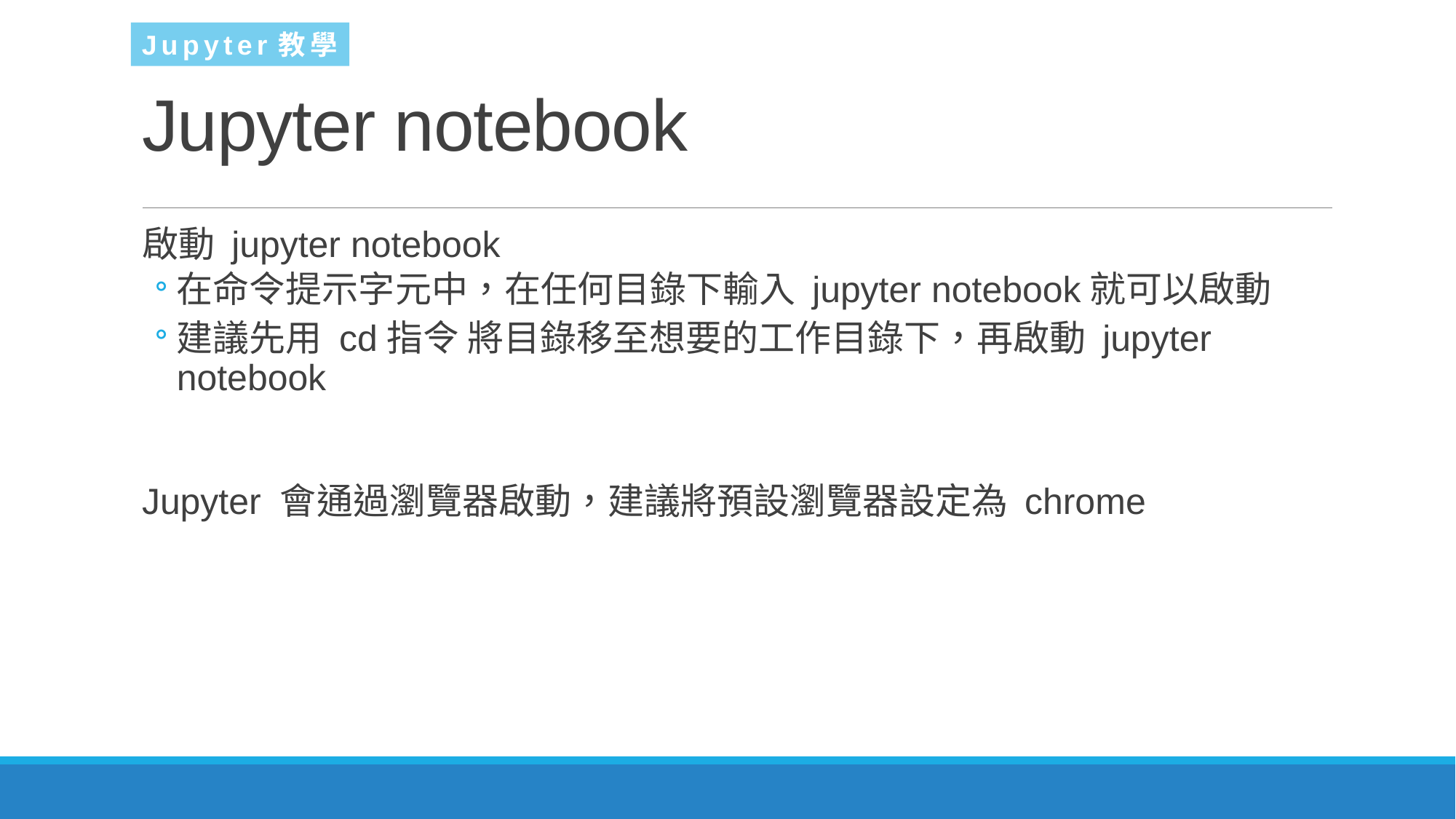

Jupyter教學
# Jupyter notebook
啟動 jupyter notebook
在命令提示字元中，在任何目錄下輸入 jupyter notebook就可以啟動
建議先用 cd指令 將目錄移至想要的工作目錄下，再啟動 jupyter notebook

Jupyter 會通過瀏覽器啟動，建議將預設瀏覽器設定為 chrome